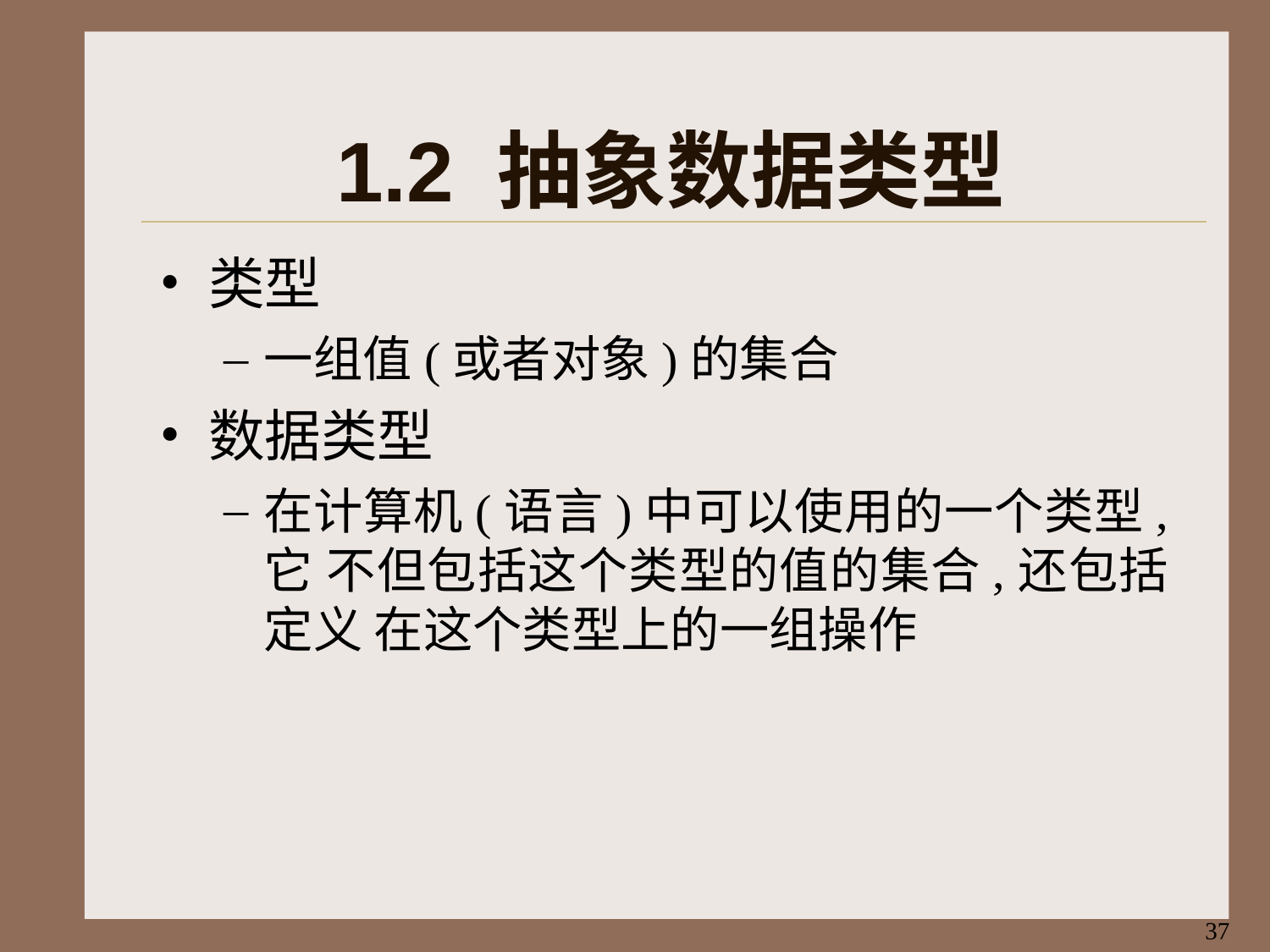

# 1.2 抽象数据类型

类型
一组值(或者对象)的集合
数据类型
在计算机(语言)中可以使用的一个类型, 它 不但包括这个类型的值的集合,还包括定义 在这个类型上的一组操作
37